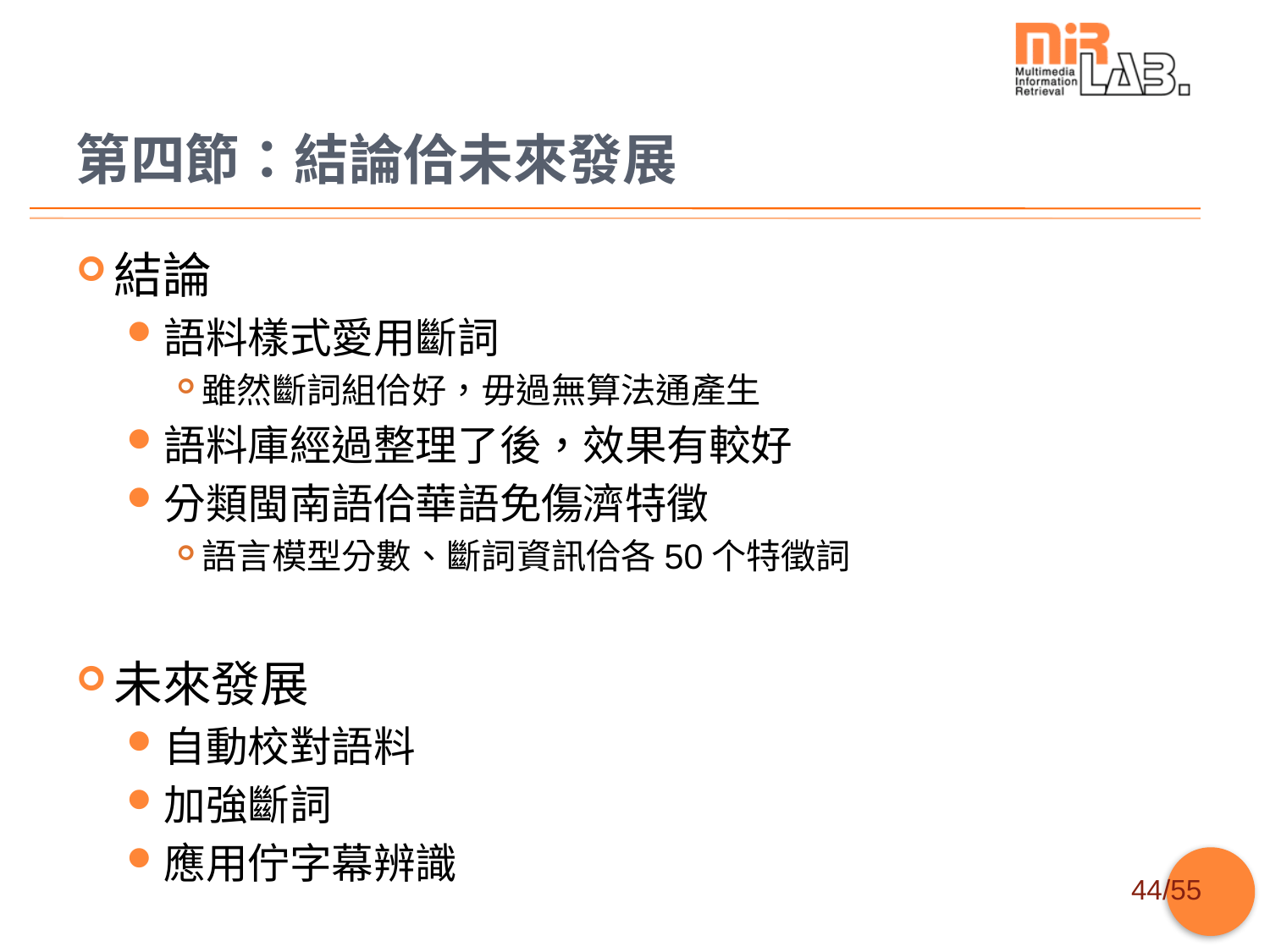

# 第四節：結論佮未來發展
結論
語料樣式愛用斷詞
雖然斷詞組佮好，毋過無算法通產生
語料庫經過整理了後，效果有較好
分類閩南語佮華語免傷濟特徵
語言模型分數、斷詞資訊佮各50个特徵詞

未來發展
自動校對語料
加強斷詞
應用佇字幕辨識